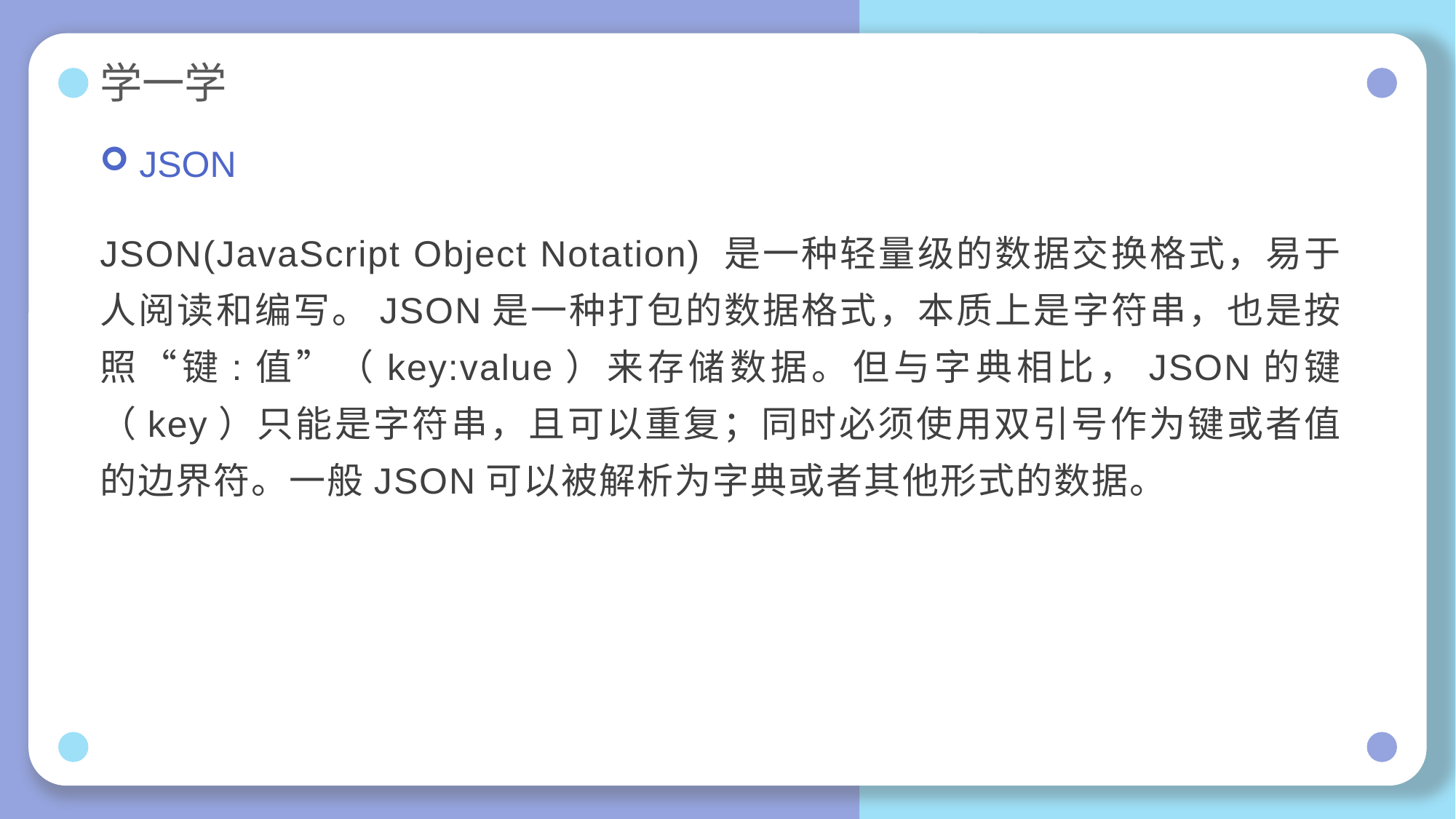

# 学一学
 JSON
JSON(JavaScript Object Notation) 是一种轻量级的数据交换格式，易于人阅读和编写。JSON是一种打包的数据格式，本质上是字符串，也是按照“键:值”（key:value）来存储数据。但与字典相比，JSON的键（key）只能是字符串，且可以重复；同时必须使用双引号作为键或者值的边界符。一般JSON可以被解析为字典或者其他形式的数据。